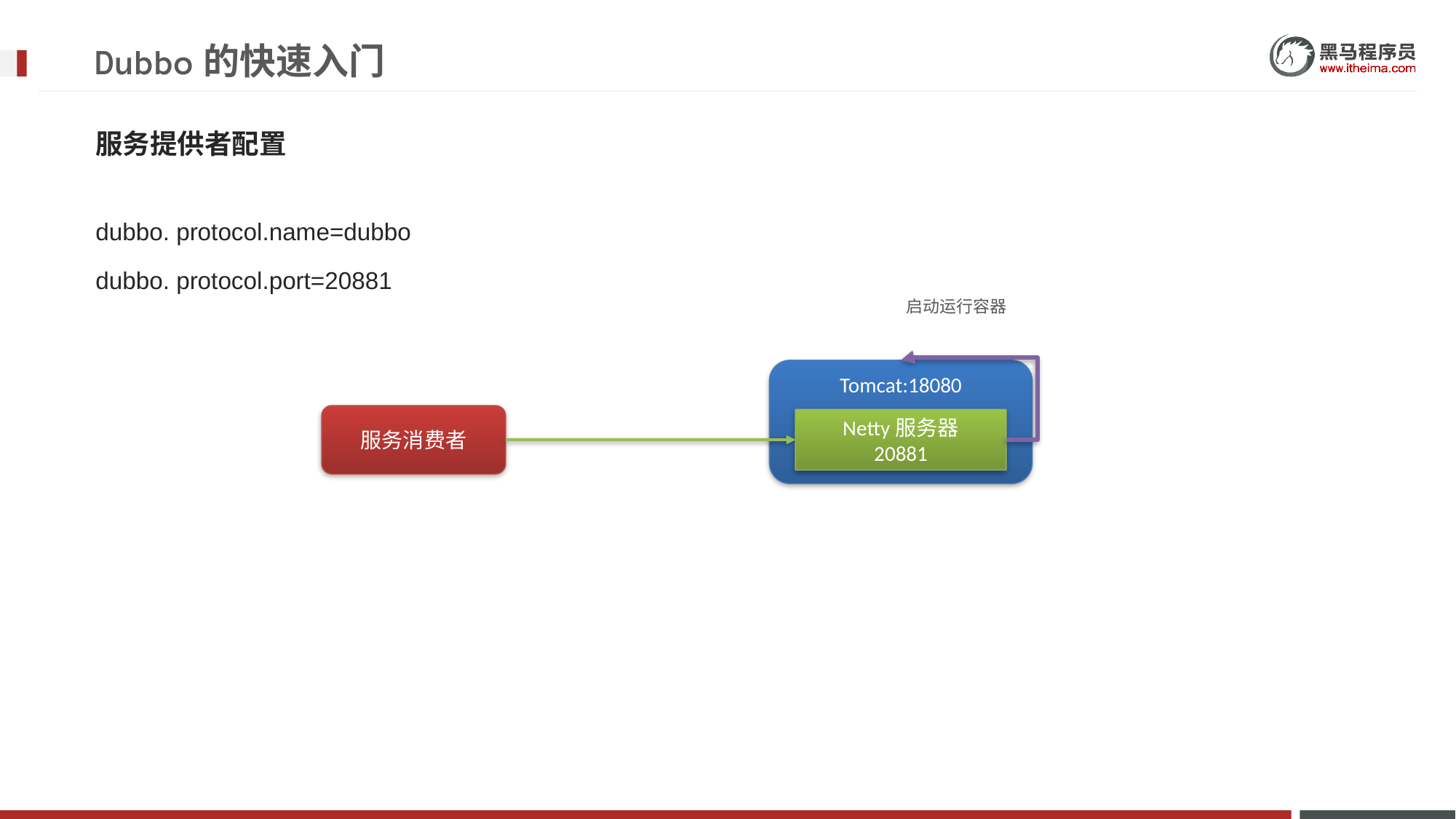

# Dubbo的快速入门
服务提供者配置
dubbo. protocol.name=dubbo
dubbo. protocol.port=20881
启动运行容器
Tomcat:18080
服务消费者
Netty服务器
20881